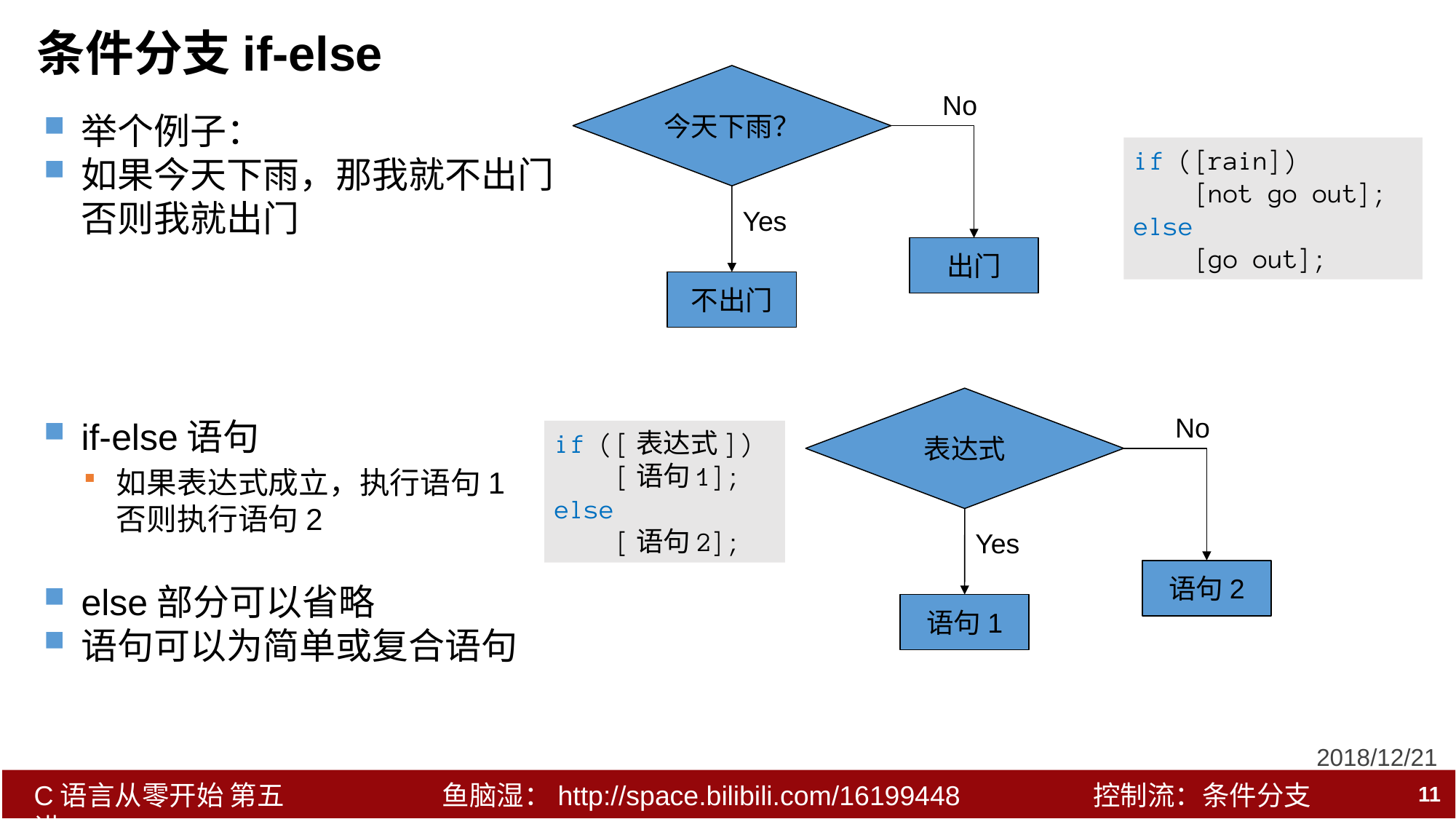

# 条件分支if-else
今天下雨？
No
Yes
出门
不出门
举个例子：
如果今天下雨，那我就不出门
否则我就出门

if-else语句
如果表达式成立，执行语句1
否则执行语句2

else部分可以省略
语句可以为简单或复合语句
if ([rain])
    [not go out];
else
    [go out];
表达式
No
Yes
语句2
语句1
if ([表达式])
    [语句1];
else
    [语句2];
2018/12/21
11